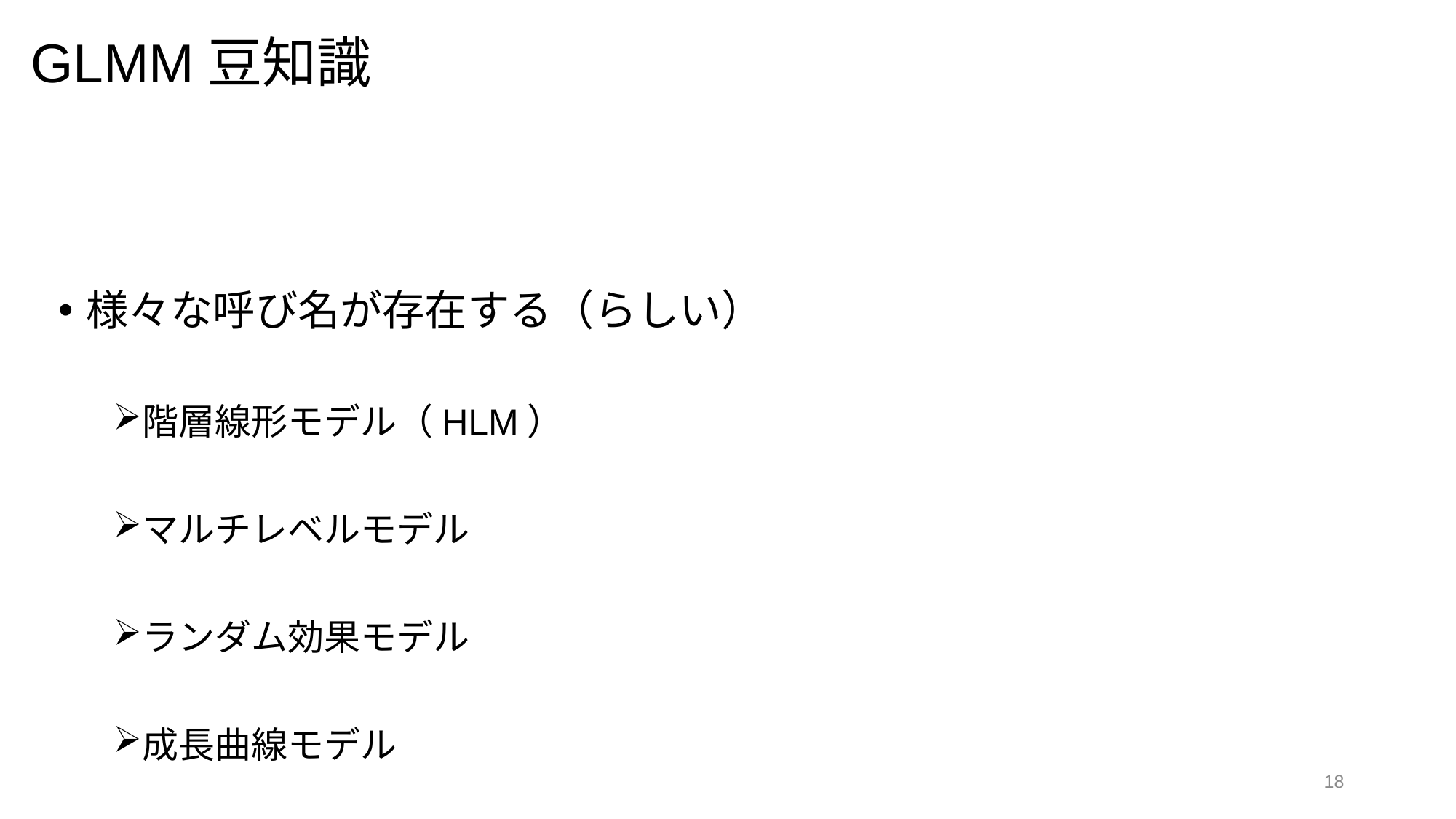

# GLMM豆知識

様々な呼び名が存在する（らしい）

階層線形モデル（HLM）

マルチレベルモデル

ランダム効果モデル

成長曲線モデル
18